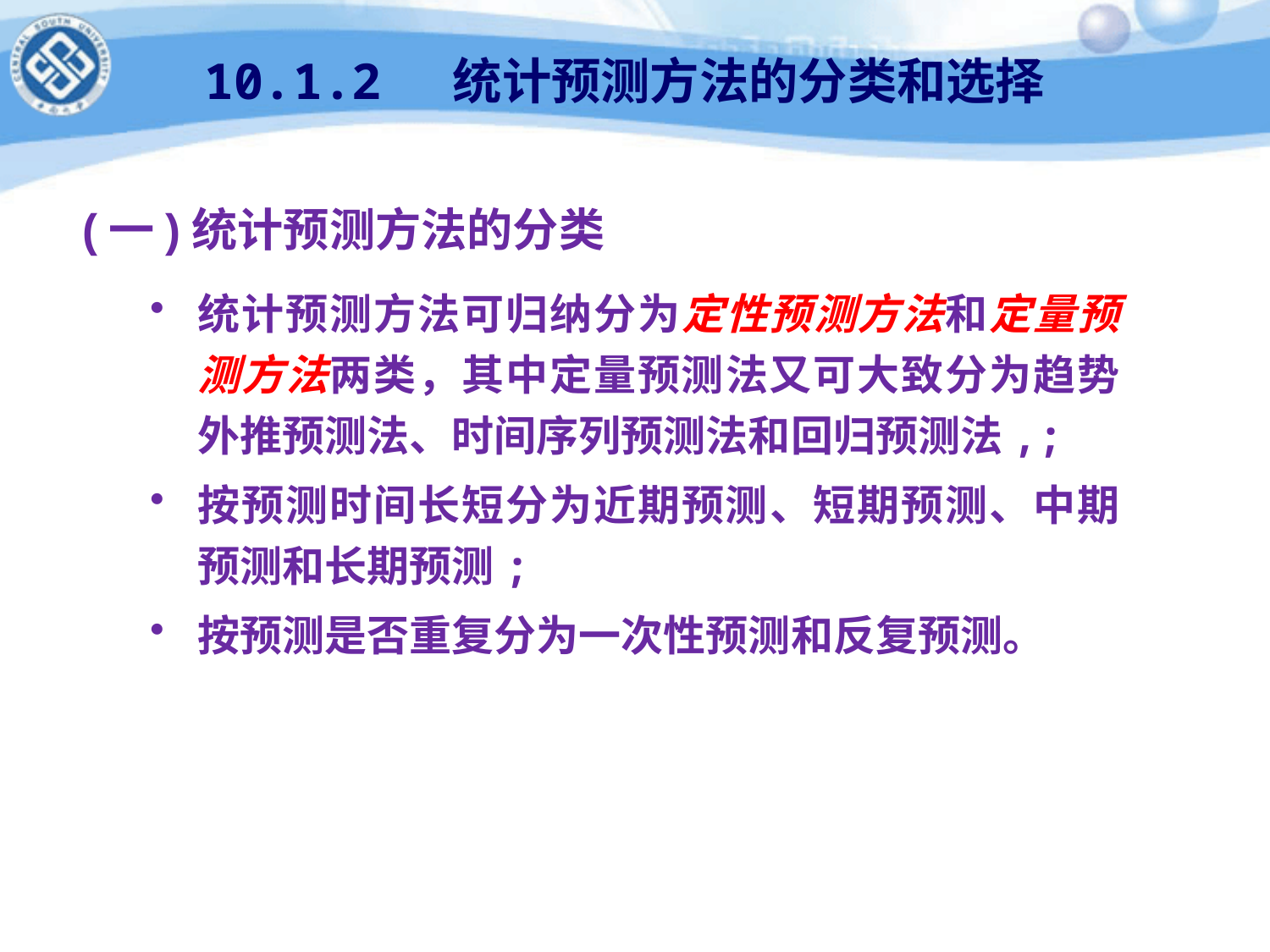

# 10.1.2  统计预测方法的分类和选择
   (一)统计预测方法的分类

统计预测方法可归纳分为定性预测方法和定量预测方法两类，其中定量预测法又可大致分为趋势外推预测法、时间序列预测法和回归预测法,;
按预测时间长短分为近期预测、短期预测、中期预测和长期预测;
按预测是否重复分为一次性预测和反复预测。